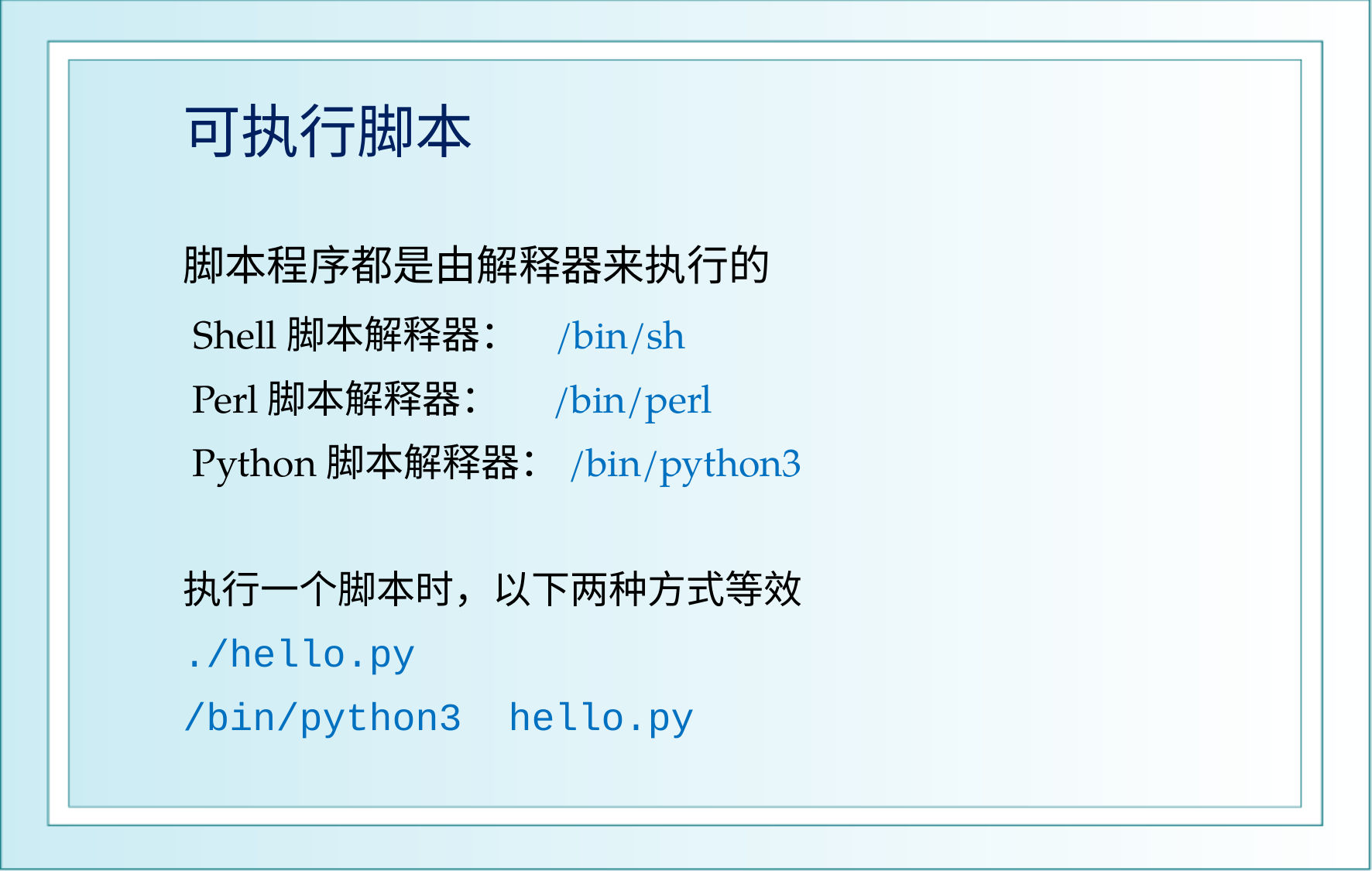

# 可执行脚本
脚本程序都是由解释器来执行的
 Shell脚本解释器：   /bin/sh
 Perl脚本解释器：     /bin/perl
 Python脚本解释器：/bin/python3

执行一个脚本时，以下两种方式等效
./hello.py
/bin/python3  hello.py